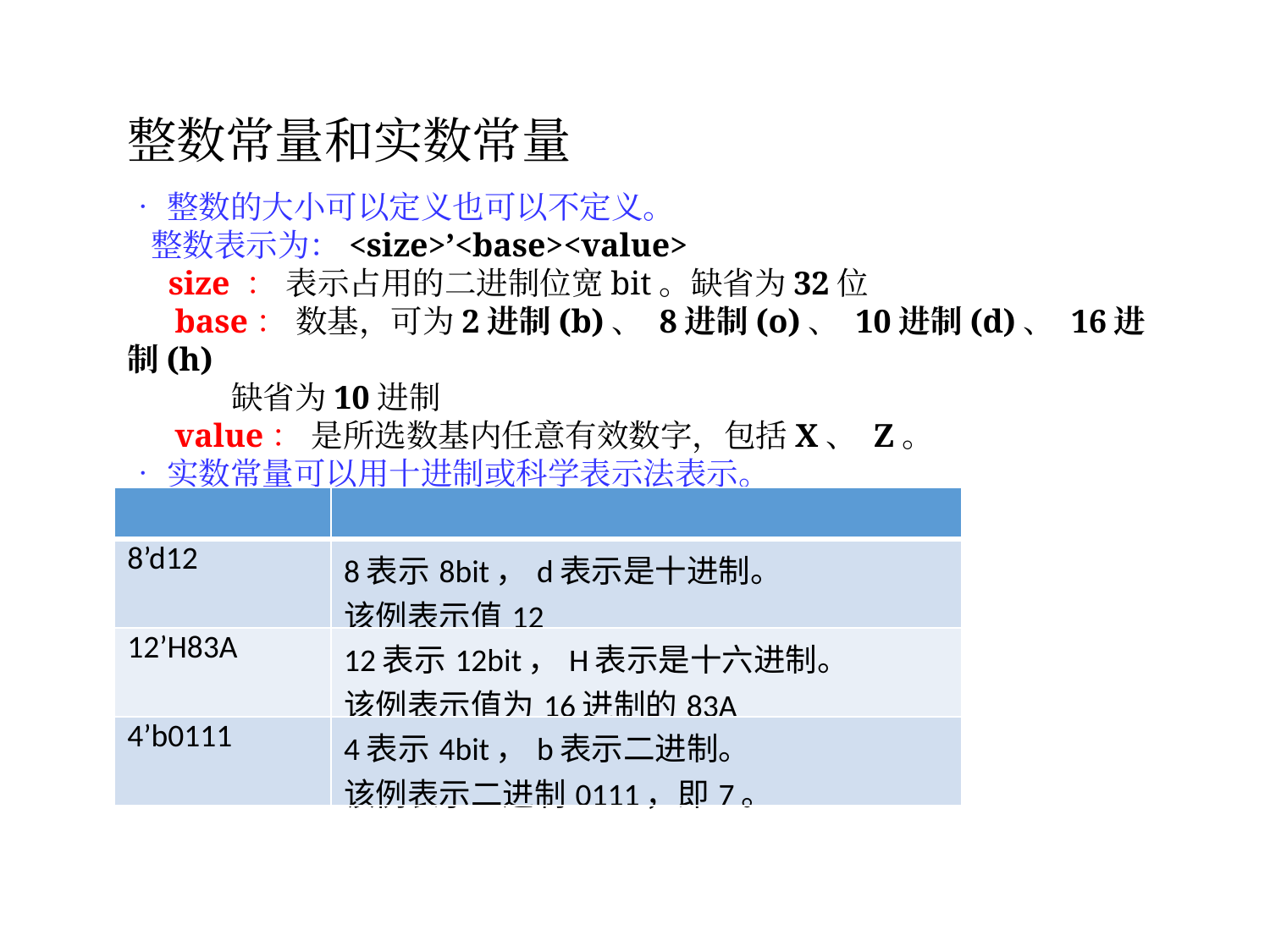

整数常量和实数常量
• 整数的大小可以定义也可以不定义。
  整数表示为：<size>’<base><value>
     size ： 表示占用的二进制位宽bit。缺省为32位
     base： 数基，可为2进制(b)、 8进制(o)、 10进制(d)、 16进制(h)
            缺省为10进制
     value： 是所选数基内任意有效数字，包括X、 Z。
• 实数常量可以用十进制或科学表示法表示。
|  |  |
| --- | --- |
| 8’d12 | 8表示8bit，d表示是十进制。 该例表示值12 |
| 12’H83A | 12表示12bit，H表示是十六进制。 该例表示值为16进制的83A |
| 4’b0111 | 4表示4bit，b表示二进制。 该例表示二进制0111，即7。 |